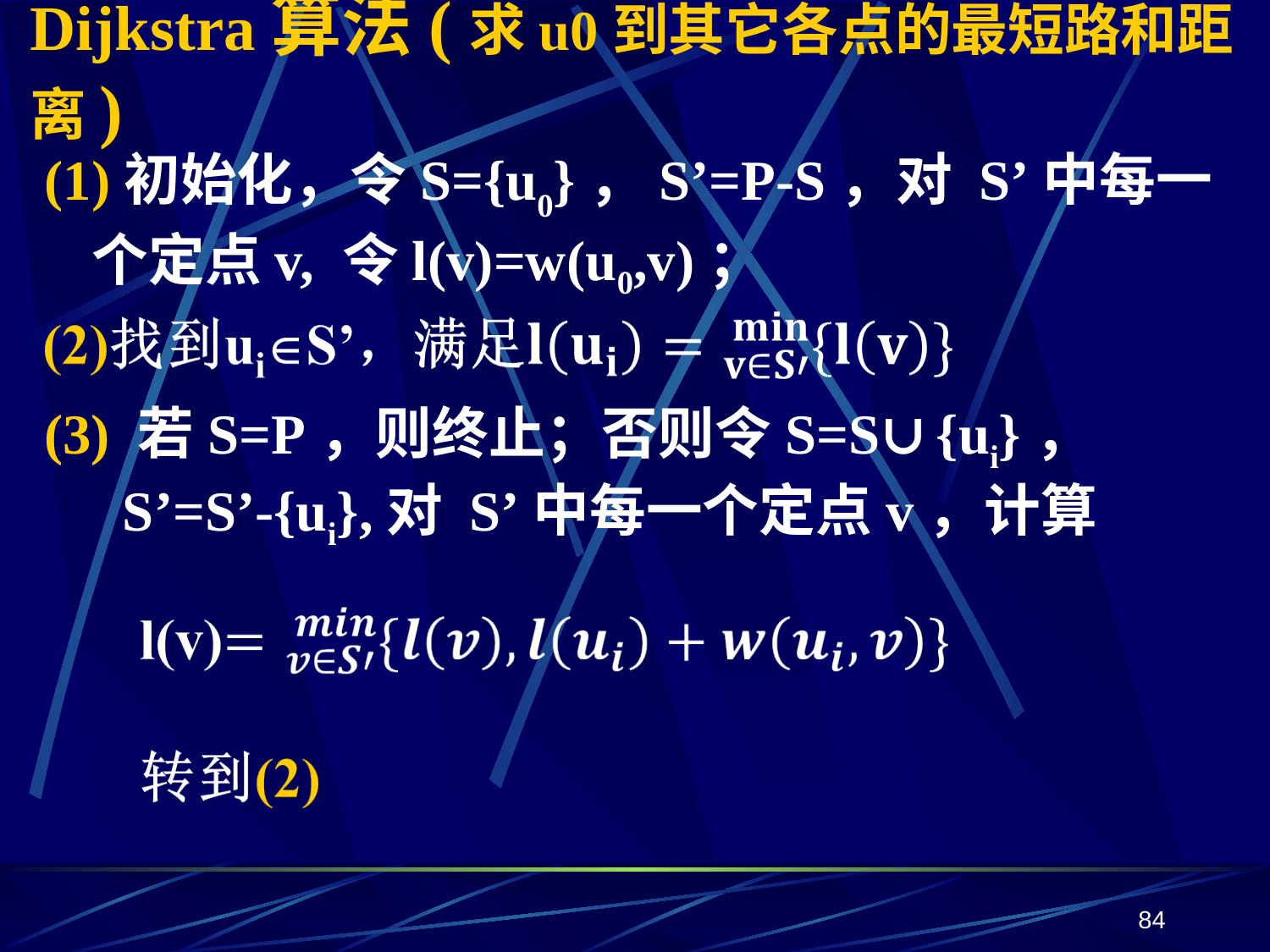

# Dijkstra算法(求u0到其它各点的最短路和距离)
(1)初始化，令S={u0}，S’=P-S，对 S’中每一个定点v, 令l(v)=w(u0,v)；

(3) 若S=P，则终止；否则令S=S∪{ui}， S’=S’-{ui},对 S’中每一个定点v，计算

84